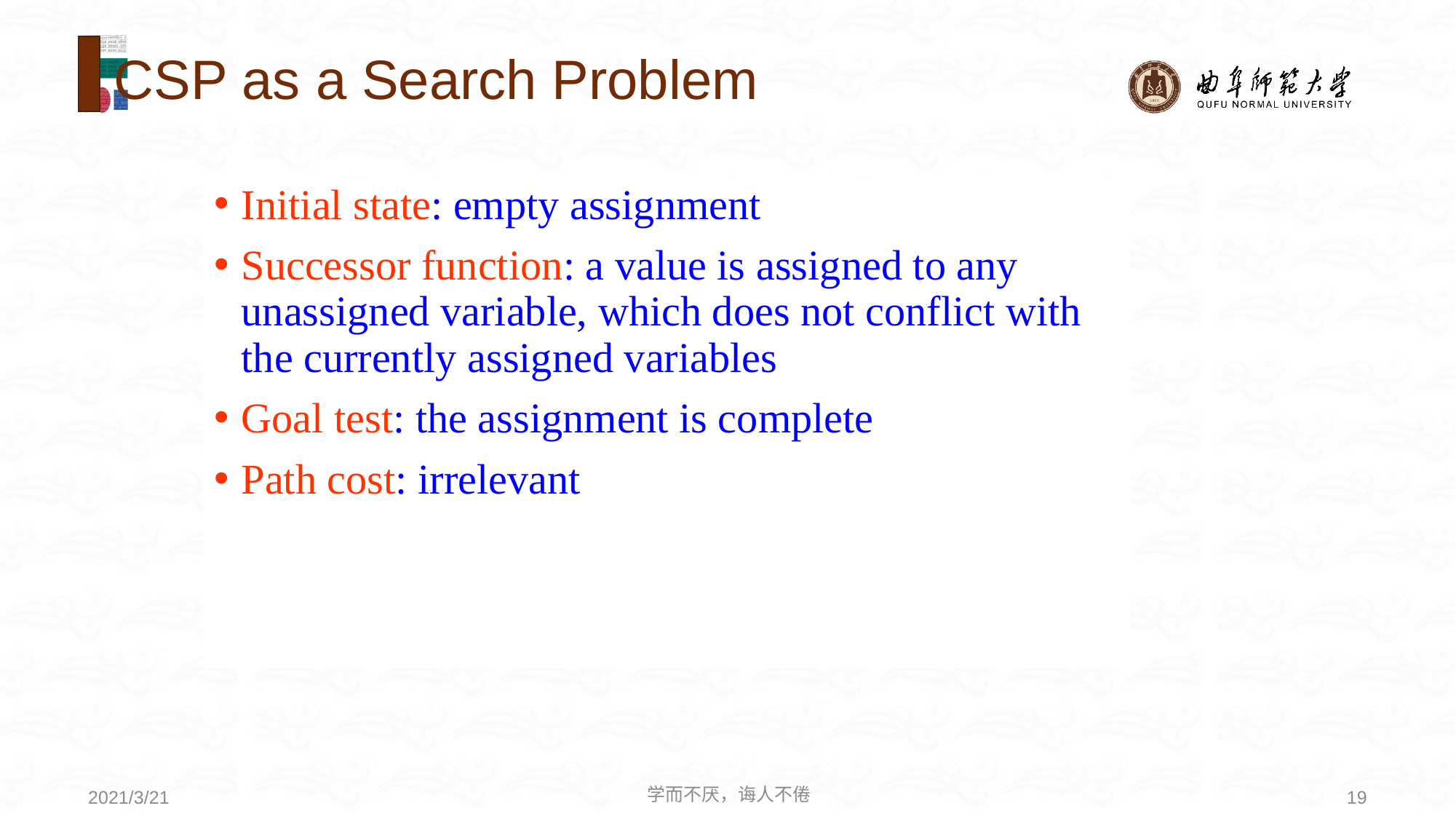

# CSP as a Search Problem
Initial state: empty assignment
Successor function: a value is assigned to any unassigned variable, which does not conflict with the currently assigned variables
Goal test: the assignment is complete
Path cost: irrelevant
学而不厌，诲人不倦
19
2021/3/21